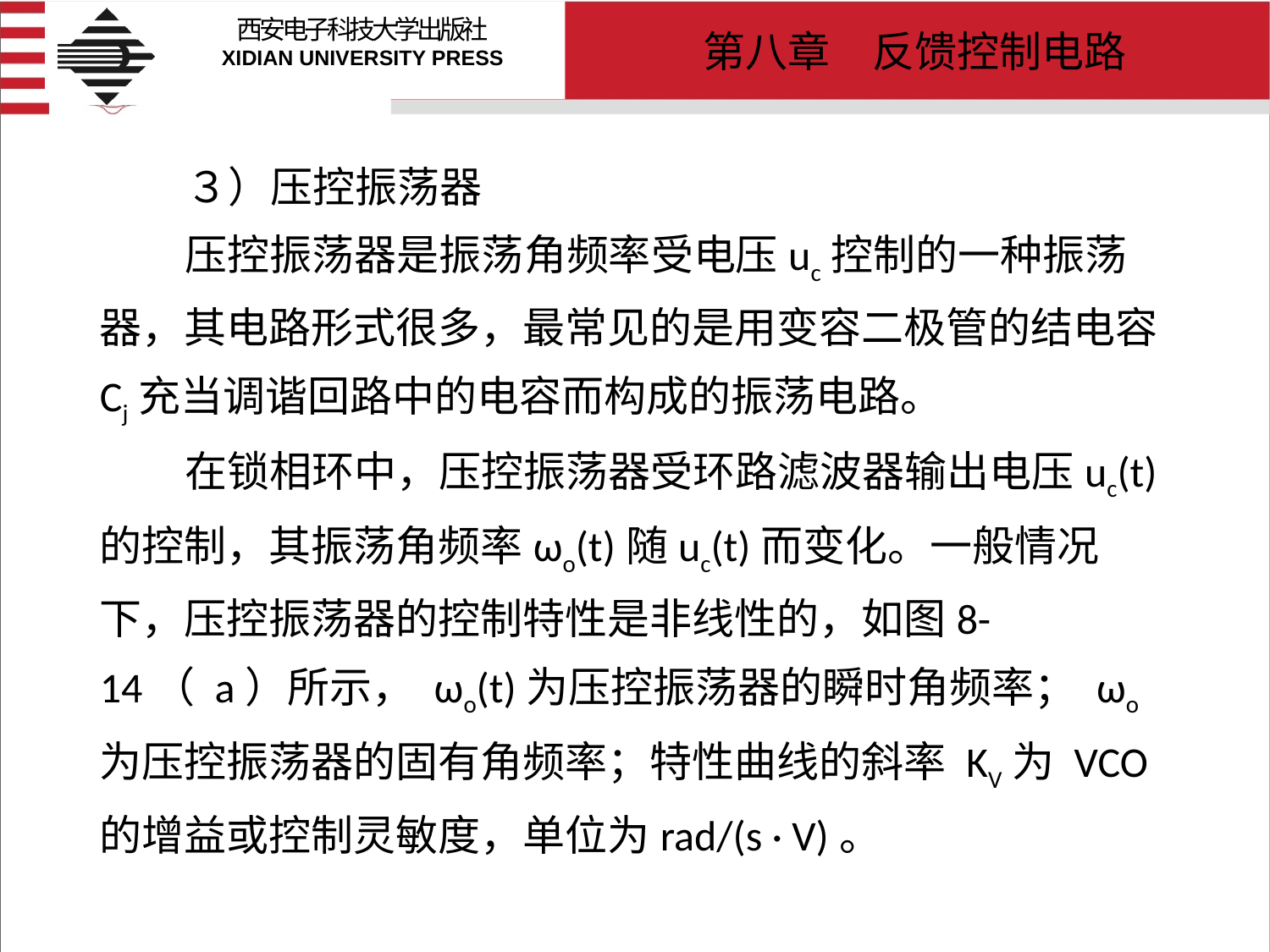

# ３）压控振荡器 压控振荡器是振荡角频率受电压uc控制的一种振荡器，其电路形式很多，最常见的是用变容二极管的结电容 Cj充当调谐回路中的电容而构成的振荡电路。 在锁相环中，压控振荡器受环路滤波器输出电压uc(t)的控制，其振荡角频率ωo(t)随uc(t)而变化。一般情况下，压控振荡器的控制特性是非线性的，如图8-14（ a）所示， ωo(t)为压控振荡器的瞬时角频率； ωo为压控振荡器的固有角频率；特性曲线的斜率 KV为 VCO的增益或控制灵敏度，单位为rad/(s · V)。